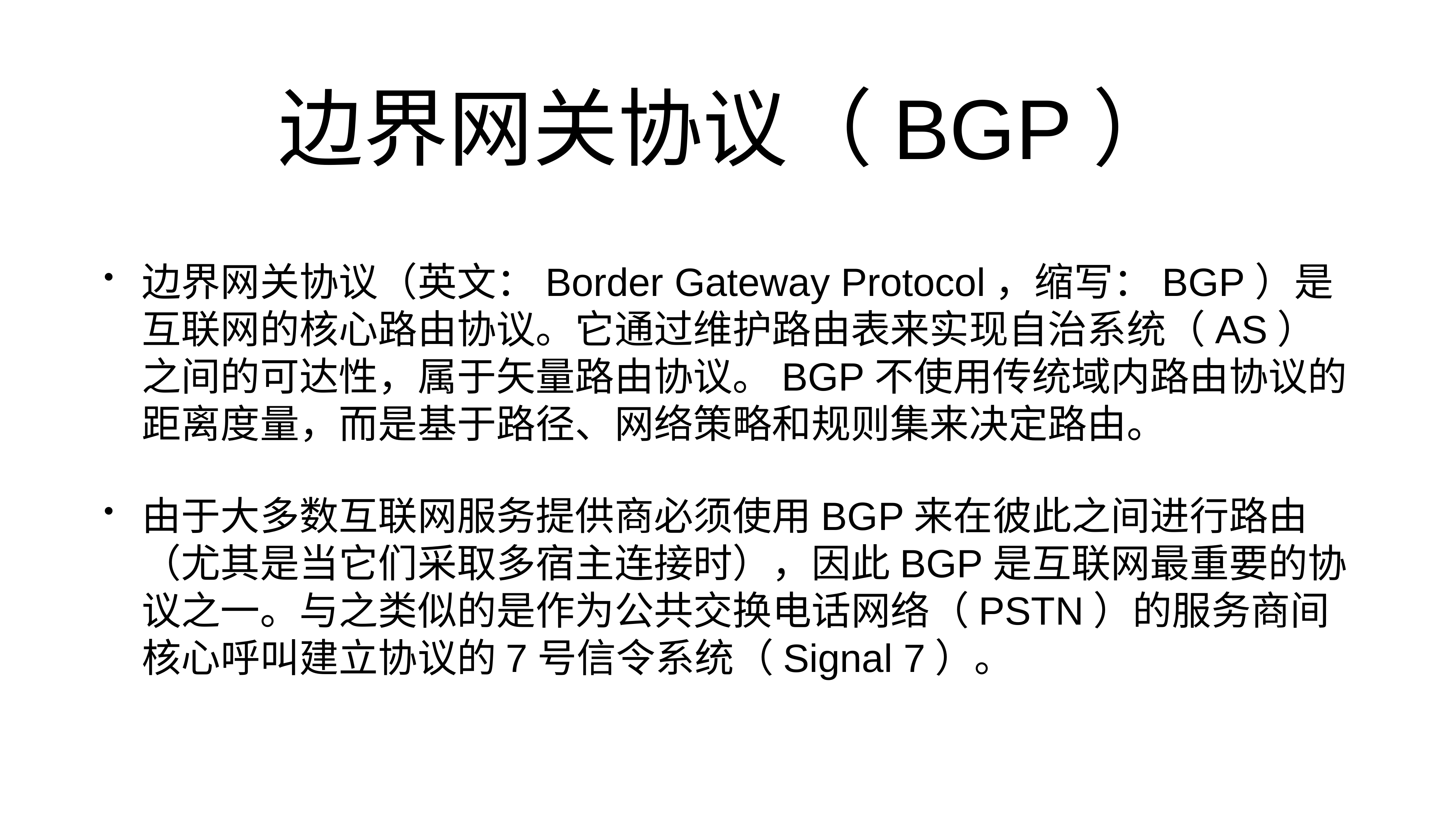

# 边界网关协议（BGP）
边界网关协议（英文：Border Gateway Protocol，缩写：BGP）是互联网的核心路由协议。它通过维护路由表来实现自治系统（AS）之间的可达性，属于矢量路由协议。BGP不使用传统域内路由协议的距离度量，而是基于路径、网络策略和规则集来决定路由。
由于大多数互联网服务提供商必须使用BGP来在彼此之间进行路由（尤其是当它们采取多宿主连接时），因此BGP是互联网最重要的协议之一。与之类似的是作为公共交换电话网络（PSTN）的服务商间核心呼叫建立协议的7号信令系统（Signal 7）。